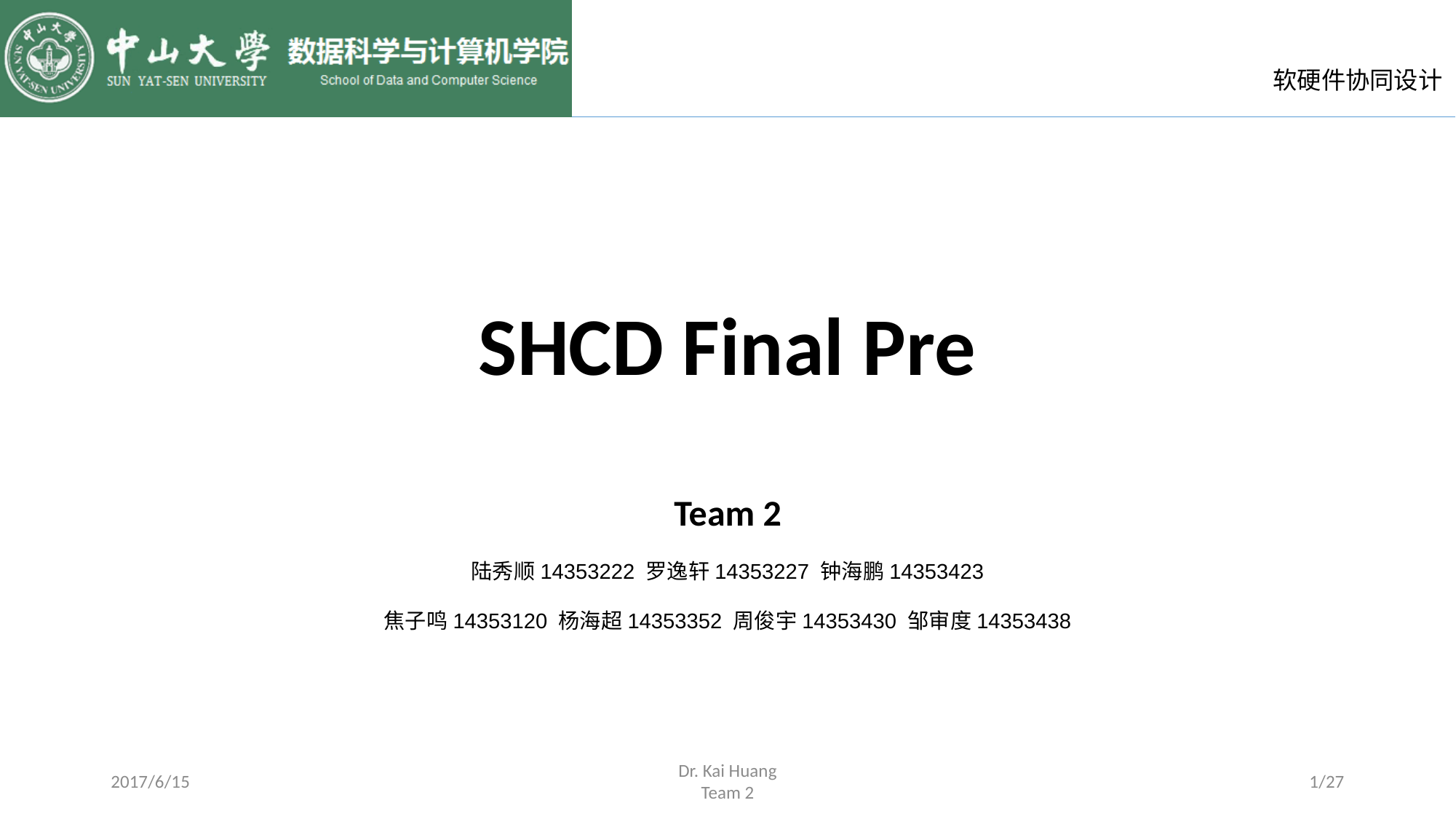

SHCD Final Pre
Team 2
陆秀顺14353222 罗逸轩14353227 钟海鹏14353423
焦子鸣14353120 杨海超14353352 周俊宇14353430 邹审度14353438
2017/6/15
Dr. Kai Huang
Team 2
1/27